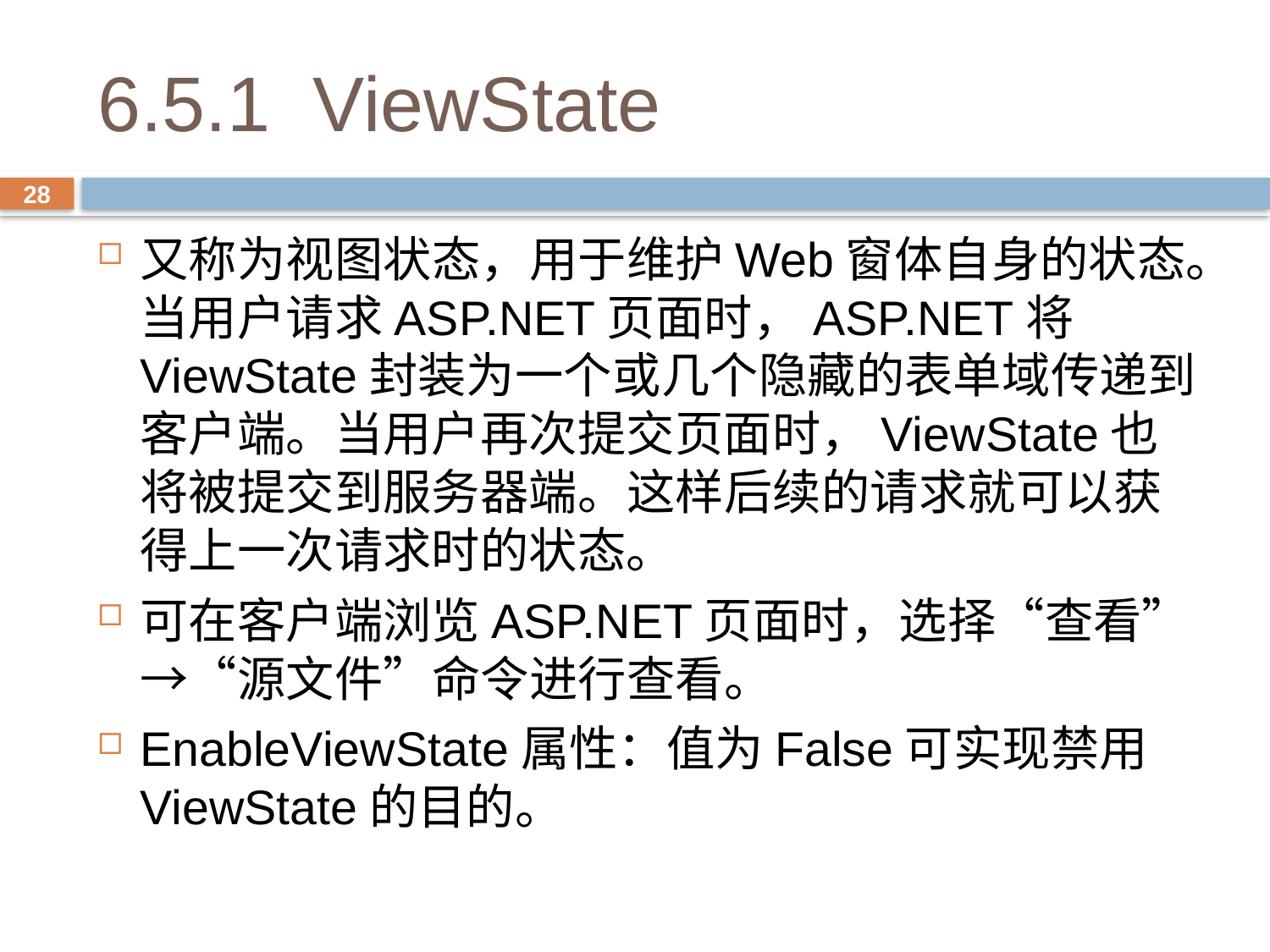

# 6.5.1  ViewState
28
又称为视图状态，用于维护Web窗体自身的状态。当用户请求ASP.NET页面时，ASP.NET将ViewState封装为一个或几个隐藏的表单域传递到客户端。当用户再次提交页面时，ViewState也将被提交到服务器端。这样后续的请求就可以获得上一次请求时的状态。
可在客户端浏览ASP.NET页面时，选择“查看”→“源文件”命令进行查看。
EnableViewState属性：值为False可实现禁用ViewState的目的。